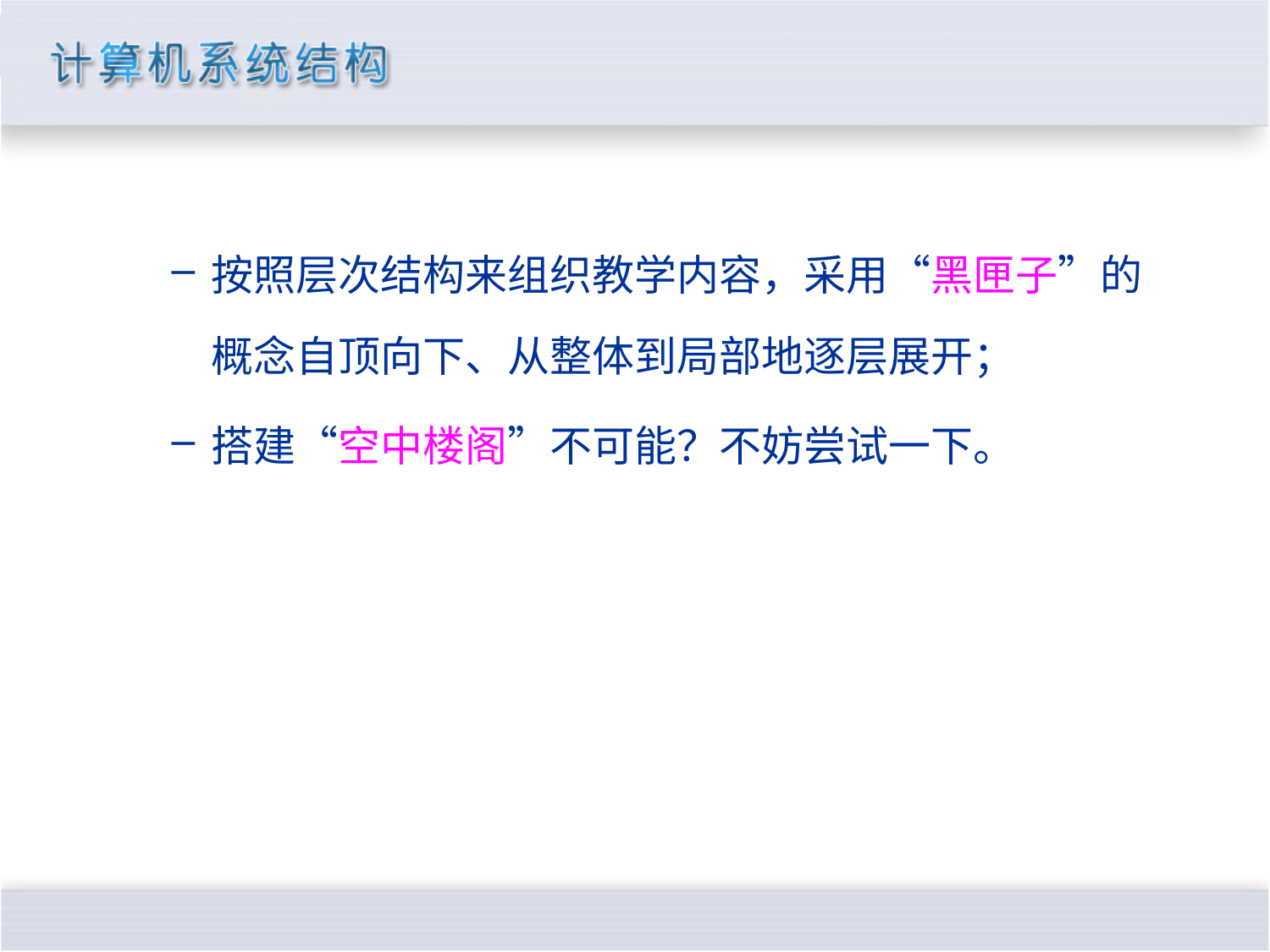

按照层次结构来组织教学内容，采用“黑匣子”的概念自顶向下、从整体到局部地逐层展开；
搭建“空中楼阁”不可能？不妨尝试一下。